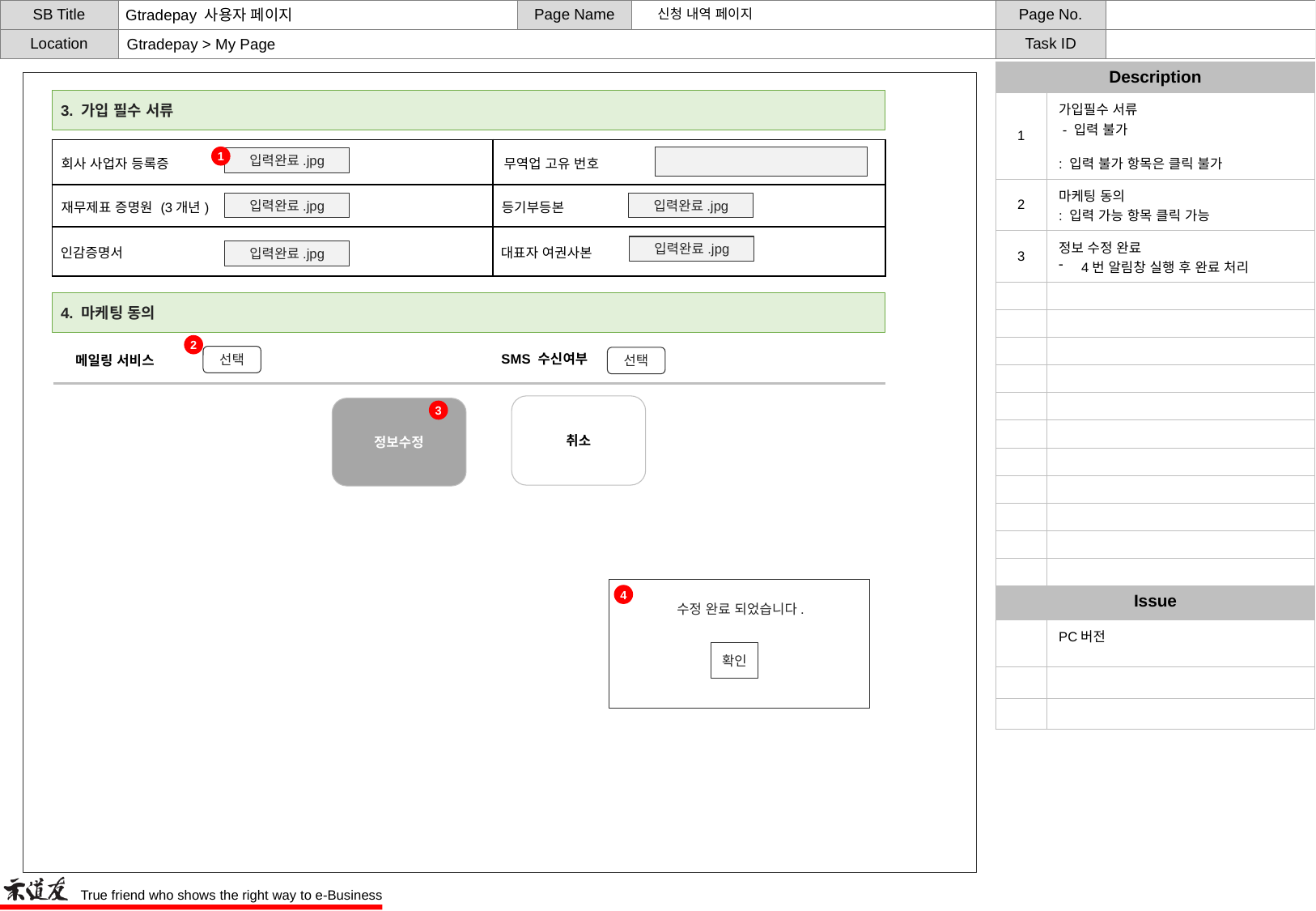

신청 내역 페이지
# Gtradepay 사용자 페이지
Gtradepay > My Page
| Description |  |
| --- | --- |
| 1 | 가입필수 서류 - 입력 불가 : 입력 불가 항목은 클릭 불가 |
| 2 | 마케팅 동의 : 입력 가능 항목 클릭 가능 |
| 3 | 정보 수정 완료 4번 알림창 실행 후 완료 처리 |
|  |  |
|  |  |
|  |  |
|  |  |
|  |  |
|  |  |
|  |  |
|  |  |
|  |  |
|  |  |
|  |  |
| Issue |  |
|  | PC버전 |
|  |  |
|  |  |

  3. 가입 필수 서류
| 회사 사업자 등록증 | 무역업 고유 번호 |
| --- | --- |
| 재무제표 증명원 (3개년) | 등기부등본 |
| 인감증명서 | 대표자 여권사본 |
1

입력완료.jpg
입력완료.jpg
입력완료.jpg
입력완료.jpg
입력완료.jpg
  4. 마케팅 동의
2
SMS 수신여부
메일링 서비스
선택
선택
취소
정보수정
3

수정 완료 되었습니다.
확인
4